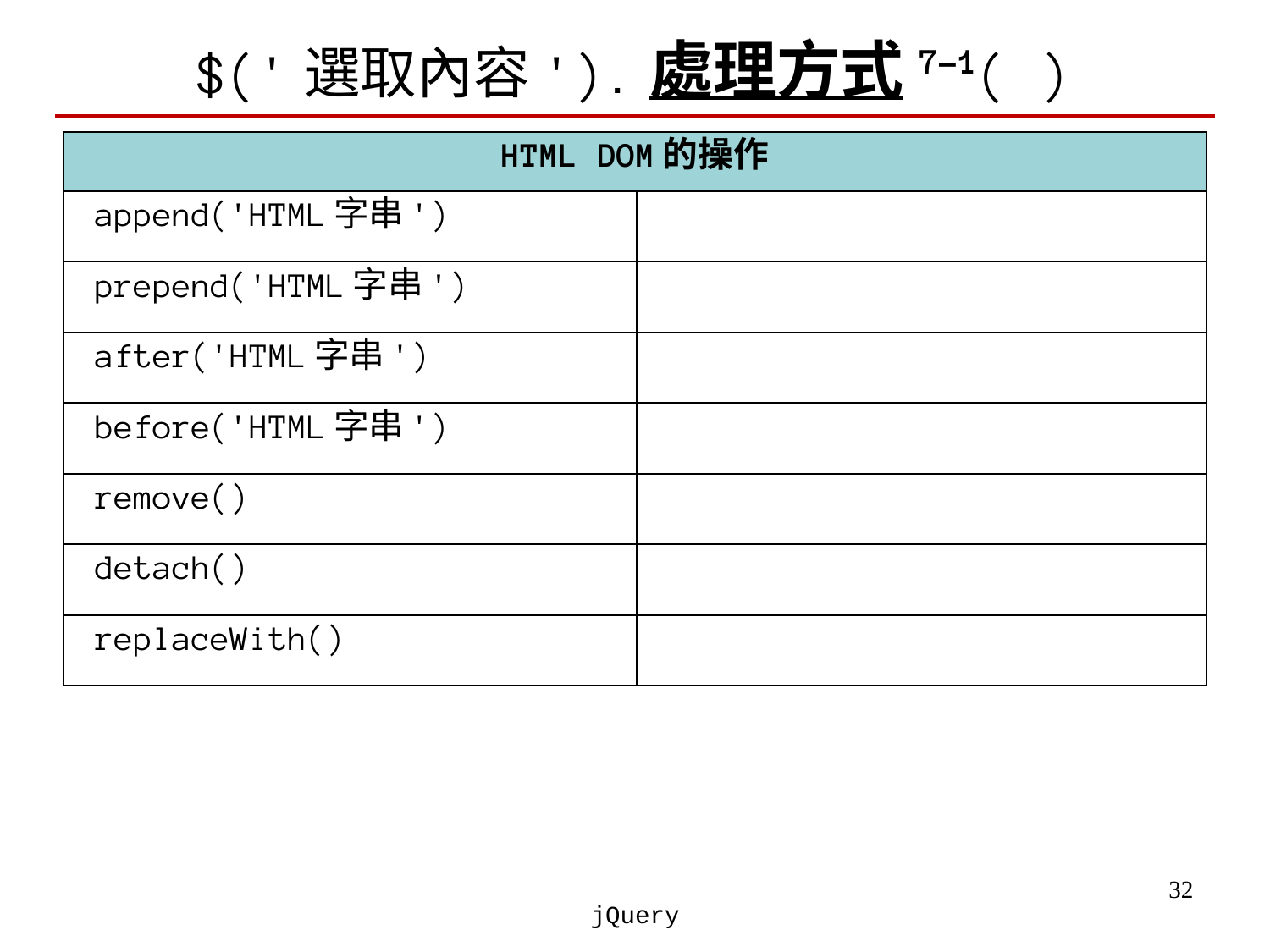

# $('選取內容').處理方式7-1( )
| HTML DOM的操作 |  |
| --- | --- |
| append('HTML字串') |  |
| prepend('HTML字串') |  |
| after('HTML字串') |  |
| before('HTML字串') |  |
| remove() |  |
| detach() |  |
| replaceWith() |  |
32
jQuery